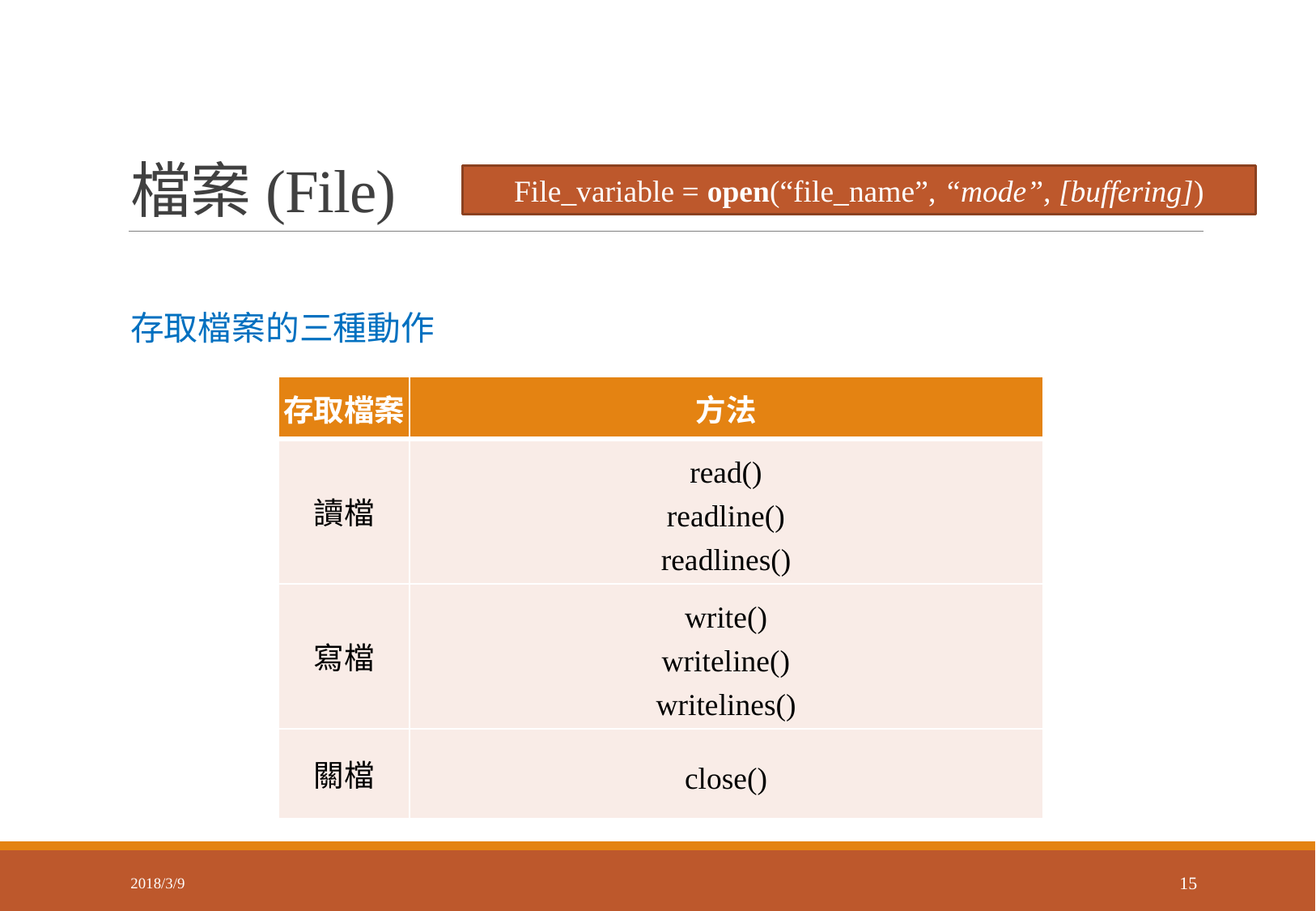

# 檔案(File)
File_variable = open(“file_name”, “mode”, [buffering])

存取檔案的三種動作

| 存取檔案 | 方法 |
| --- | --- |
| 讀檔 | read() readline() readlines() |
| 寫檔 | write() writeline() writelines() |
| 關檔 | close() |
2018/3/9
15